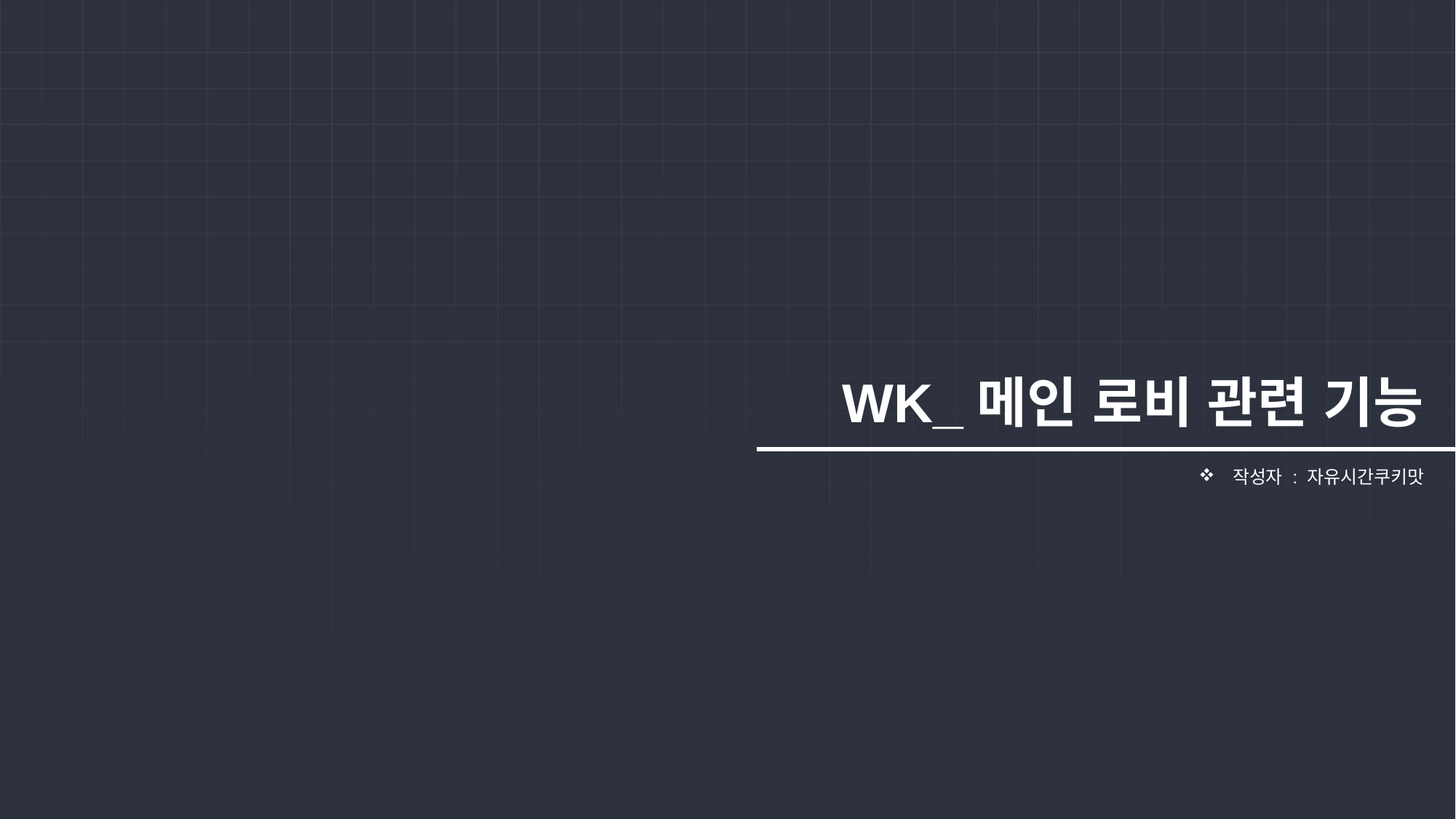

# WK_메인 로비 관련 기능
작성자 : 자유시간쿠키맛